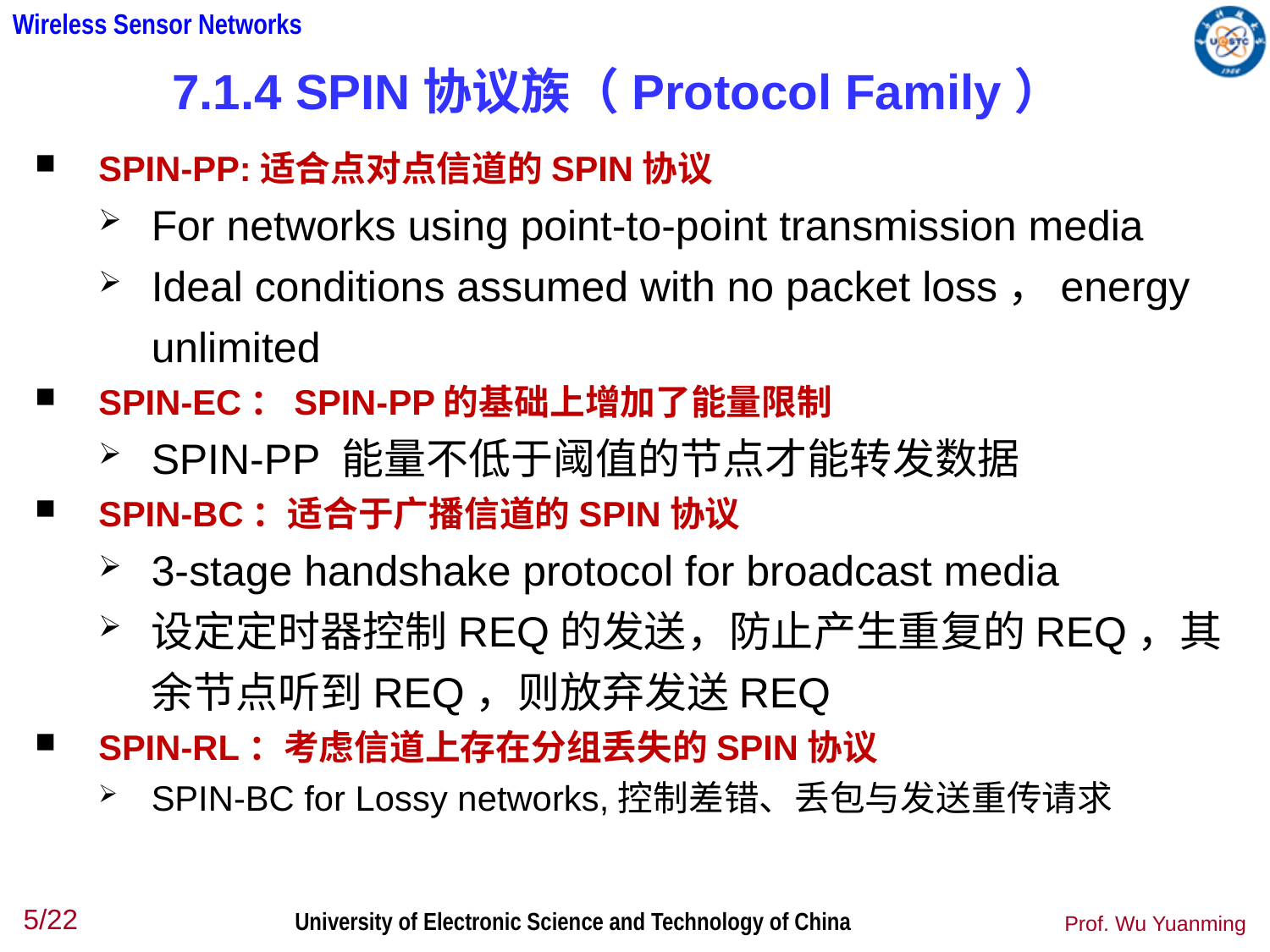

# 7.1.4 SPIN协议族（Protocol Family）
SPIN-PP:适合点对点信道的SPIN协议
For networks using point-to-point transmission media
Ideal conditions assumed with no packet loss，energy unlimited
SPIN-EC：SPIN-PP的基础上增加了能量限制
SPIN-PP 能量不低于阈值的节点才能转发数据
SPIN-BC：适合于广播信道的SPIN协议
3-stage handshake protocol for broadcast media
设定定时器控制REQ的发送，防止产生重复的REQ，其余节点听到REQ，则放弃发送REQ
SPIN-RL：考虑信道上存在分组丢失的SPIN协议
SPIN-BC for Lossy networks,控制差错、丢包与发送重传请求
5/22
Prof. Wu Yuanming